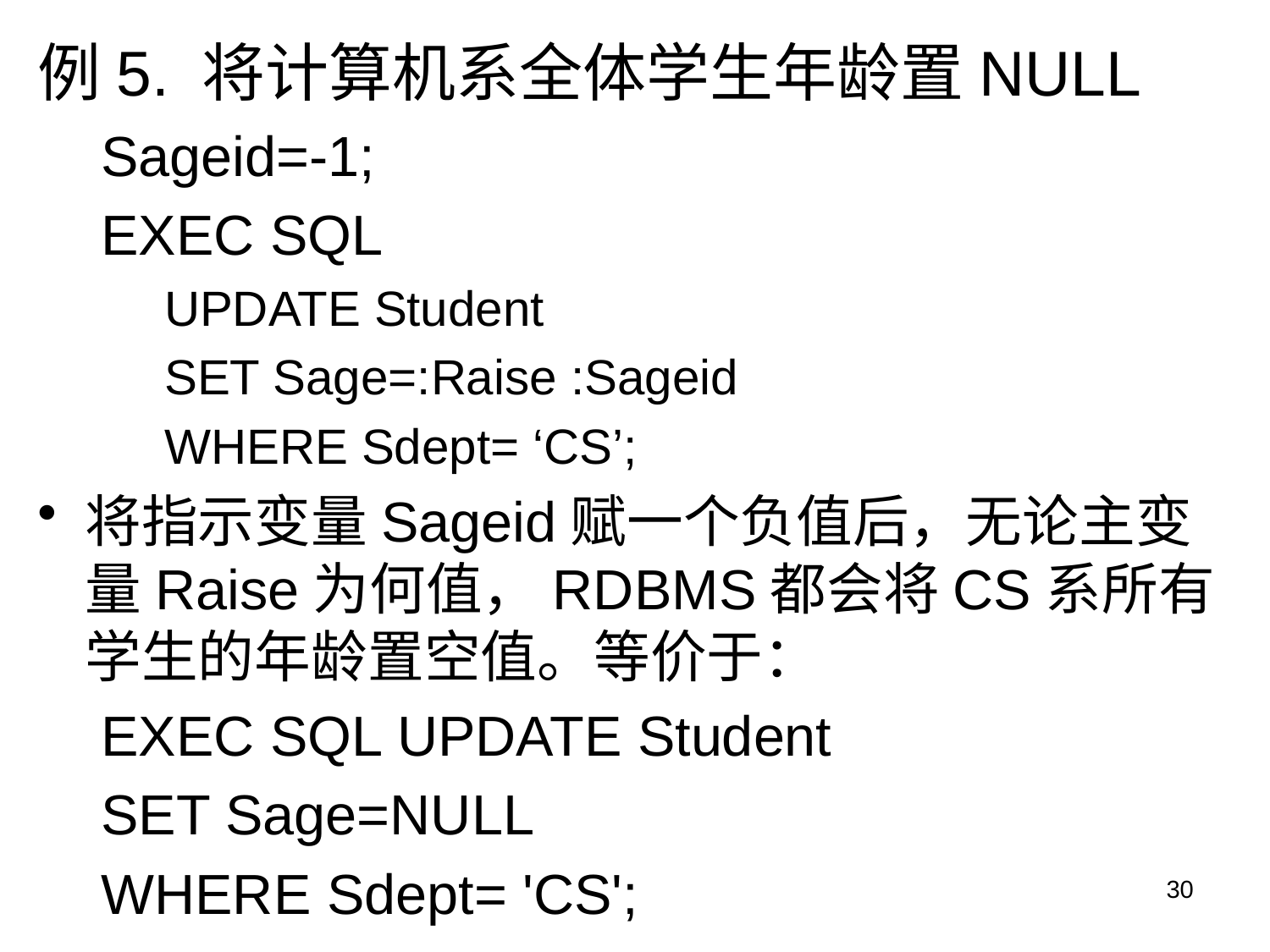

例5. 将计算机系全体学生年龄置NULL
Sageid=-1;
EXEC SQL
UPDATE Student
SET Sage=:Raise :Sageid
WHERE Sdept= ‘CS’;
将指示变量Sageid赋一个负值后，无论主变量Raise为何值，RDBMS都会将CS系所有学生的年龄置空值。等价于：
EXEC SQL UPDATE Student
SET Sage=NULL
WHERE Sdept= 'CS';
30